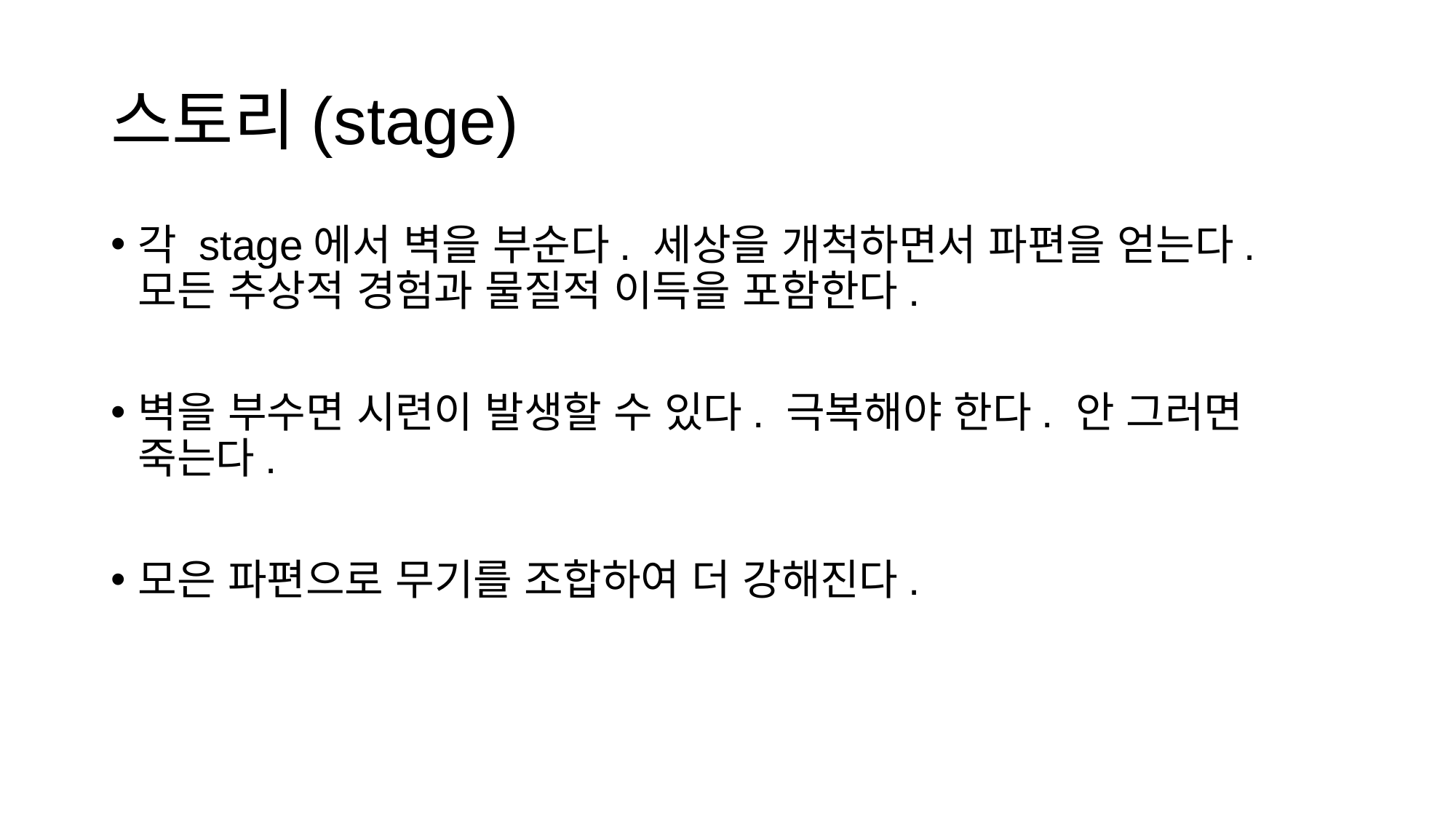

# 스토리(stage)
각 stage에서 벽을 부순다. 세상을 개척하면서 파편을 얻는다. 모든 추상적 경험과 물질적 이득을 포함한다.

벽을 부수면 시련이 발생할 수 있다. 극복해야 한다. 안 그러면 죽는다.

모은 파편으로 무기를 조합하여 더 강해진다.